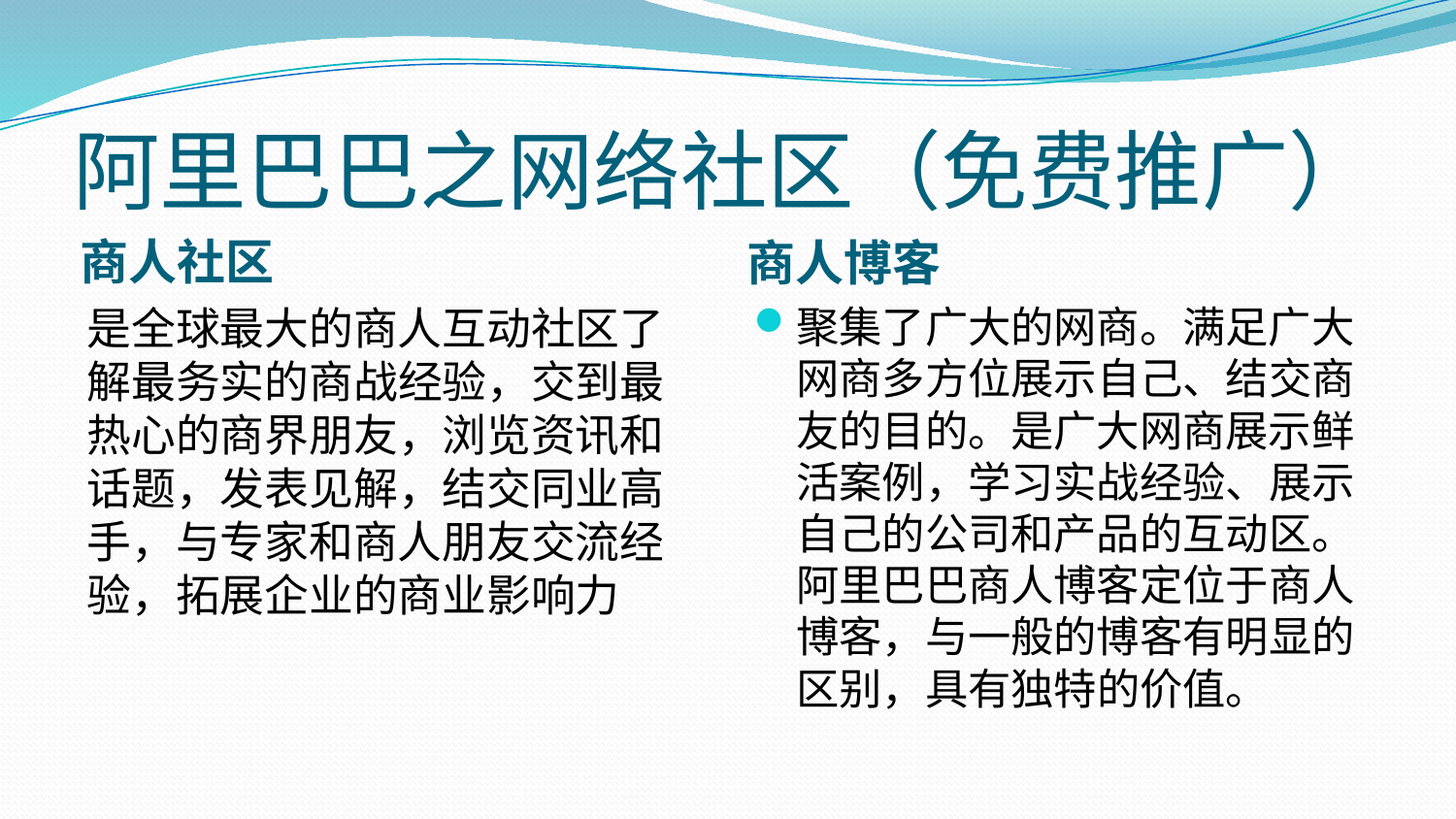

# 阿里巴巴之网络社区（免费推广）
商人社区
商人博客
是全球最大的商人互动社区了解最务实的商战经验，交到最热心的商界朋友，浏览资讯和话题，发表见解，结交同业高手，与专家和商人朋友交流经验，拓展企业的商业影响力
聚集了广大的网商。满足广大网商多方位展示自己、结交商友的目的。是广大网商展示鲜活案例，学习实战经验、展示自己的公司和产品的互动区。阿里巴巴商人博客定位于商人博客，与一般的博客有明显的区别，具有独特的价值。